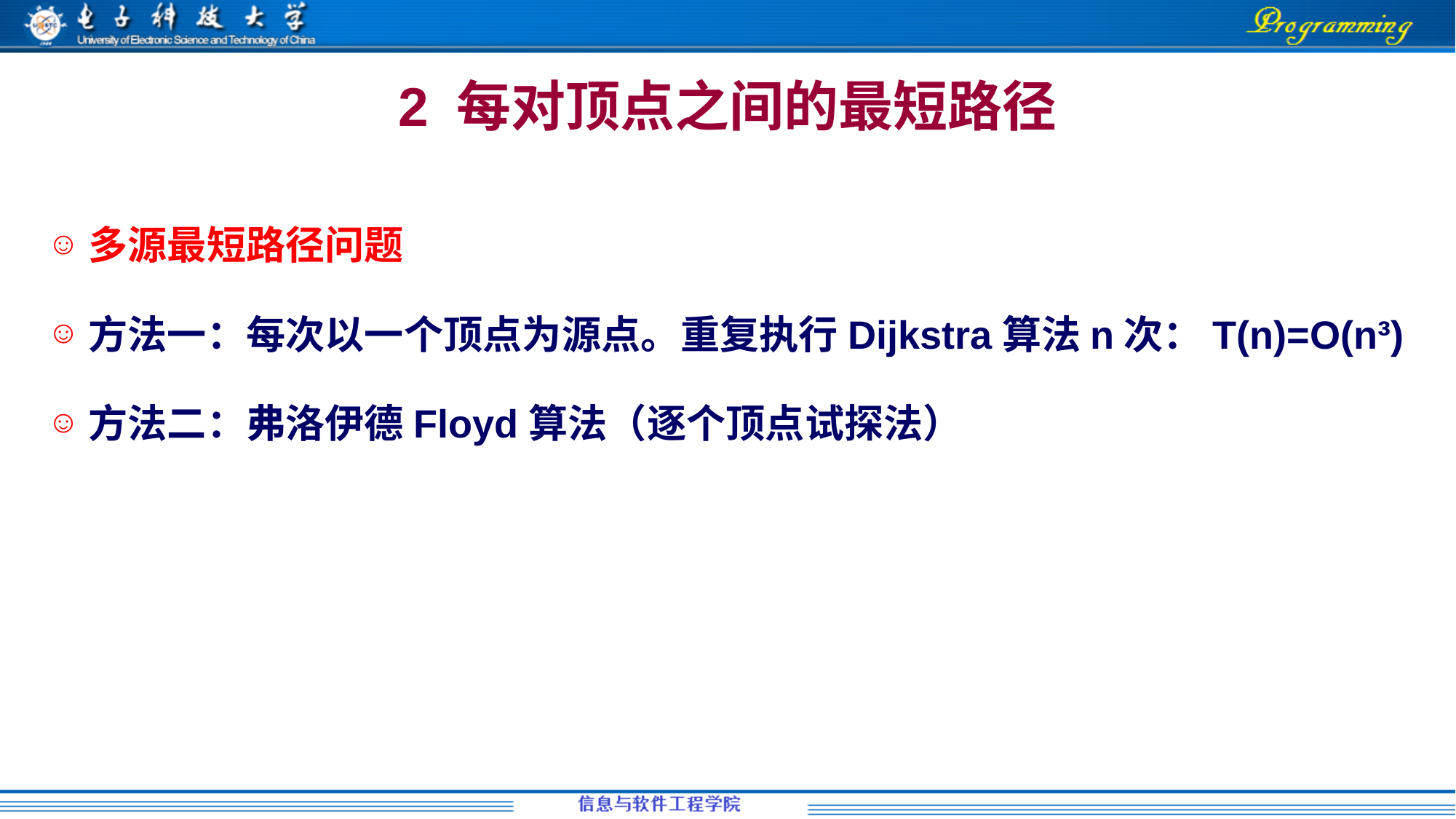

# 2 每对顶点之间的最短路径
多源最短路径问题
方法一：每次以一个顶点为源点。重复执行Dijkstra算法n次：T(n)=O(n³)
方法二：弗洛伊德Floyd算法（逐个顶点试探法）